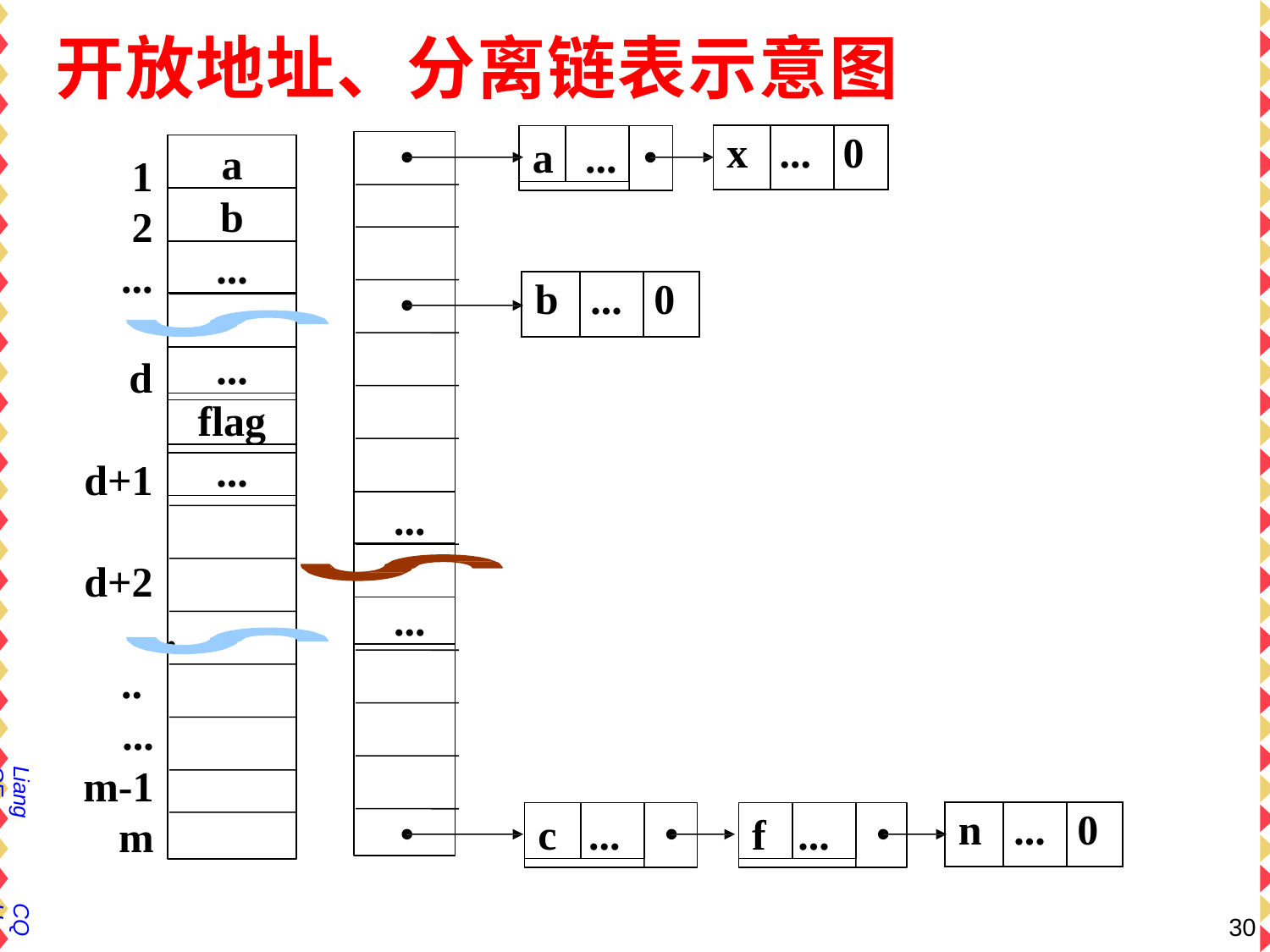

# 开放地址、分离链表示意图
| x | ... | 0 |
| --- | --- | --- |

a
...

a
1
2
...

b

...
| b | ... | 0 |
| --- | --- | --- |

...
d  d+1  d+2
...

flag

...
...

...

...
m-1
m

Liang GE

| n | ... | 0 |
| --- | --- | --- |

c
...

f
...

CQU
30